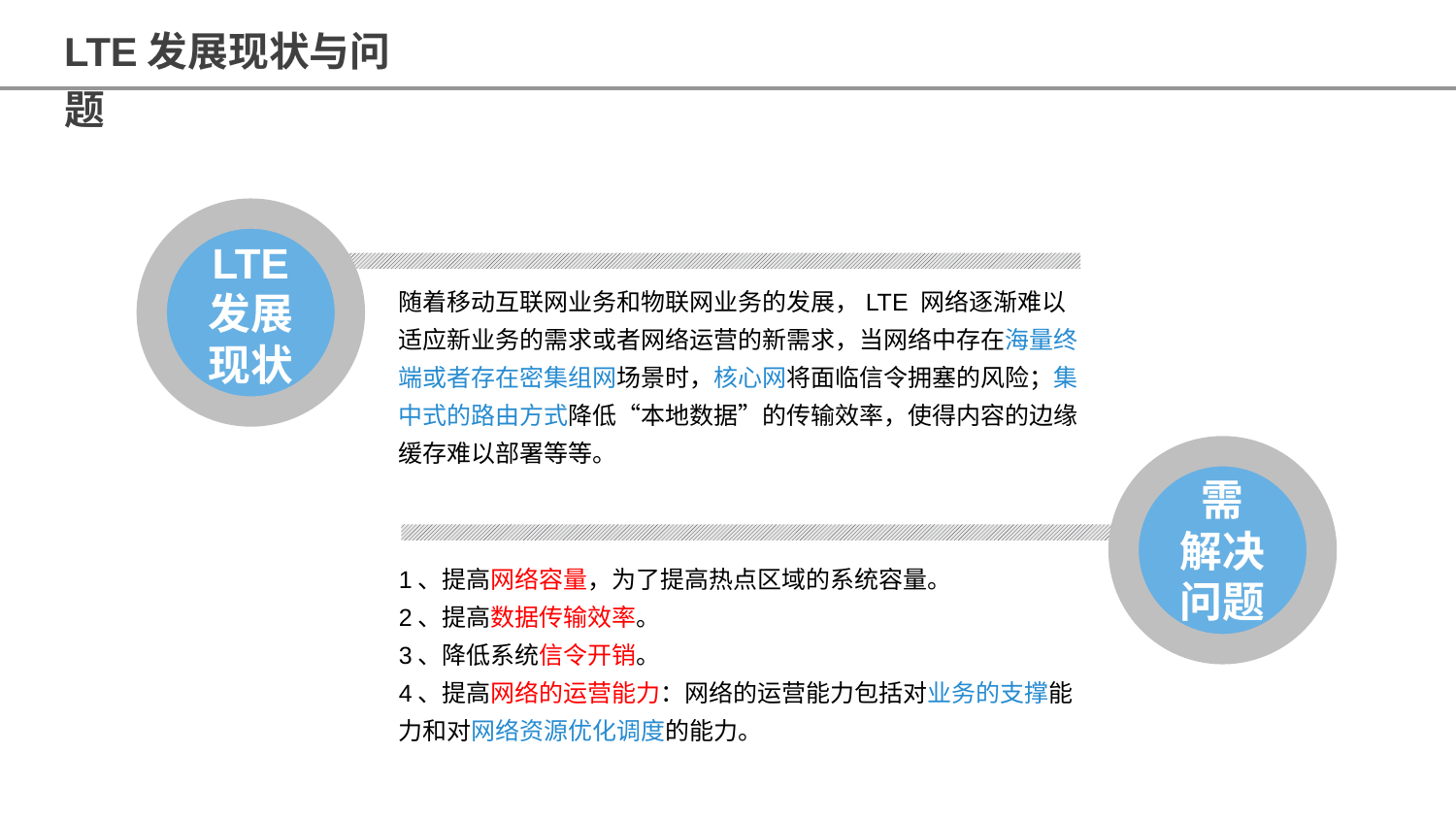

LTE发展现状与问题
LTE
发展
现状

随着移动互联网业务和物联网业务的发展，LTE 网络逐渐难以适应新业务的需求或者网络运营的新需求，当网络中存在海量终端或者存在密集组网场景时，核心网将面临信令拥塞的风险；集中式的路由方式降低“本地数据”的传输效率，使得内容的边缘缓存难以部署等等。
需
解决
问题

1、提高网络容量，为了提高热点区域的系统容量。
2、提高数据传输效率。
3、降低系统信令开销。
4、提高网络的运营能力：网络的运营能力包括对业务的支撑能力和对网络资源优化调度的能力。